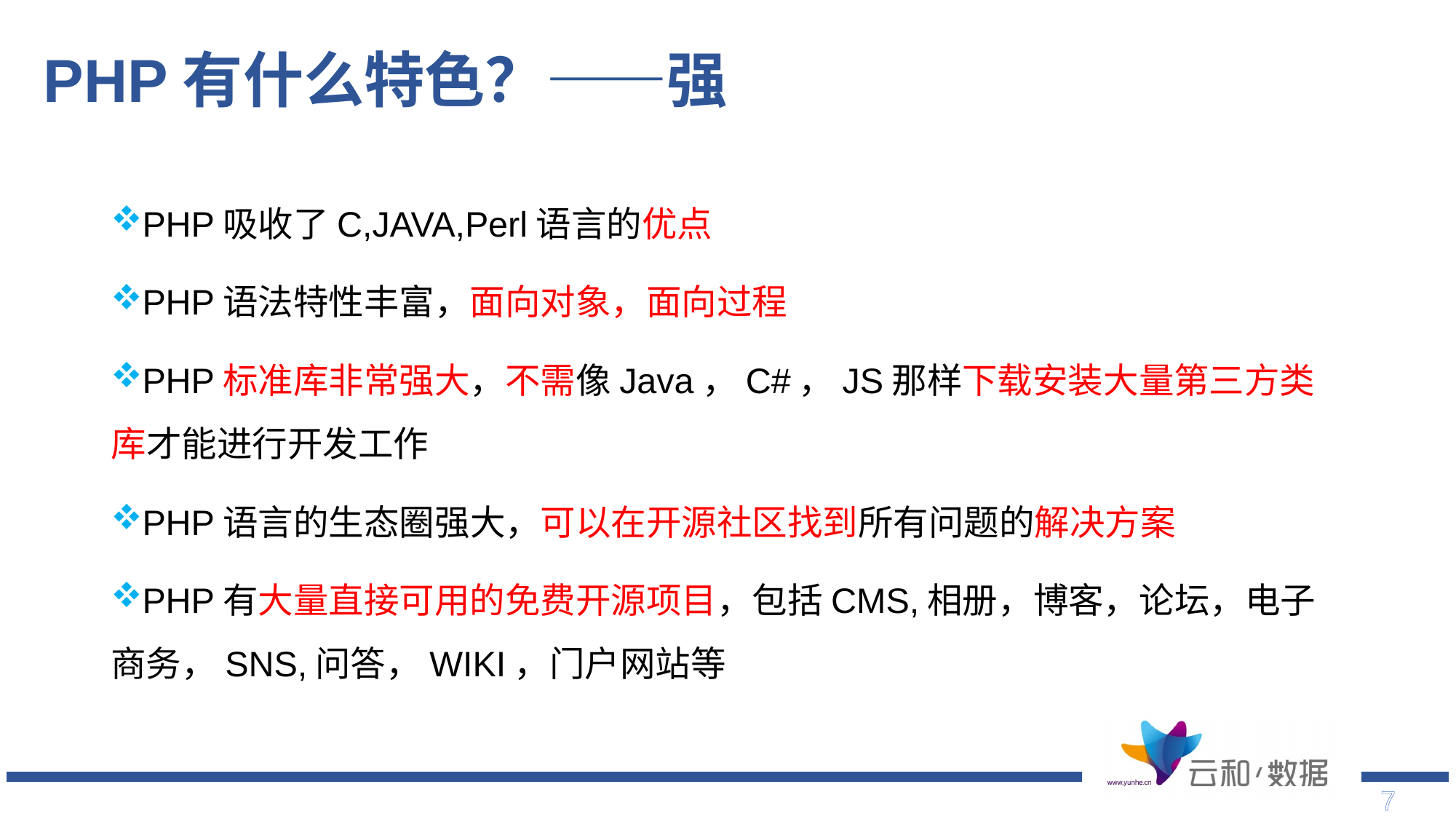

# PHP有什么特色？——强
PHP吸收了C,JAVA,Perl语言的优点
PHP语法特性丰富，面向对象，面向过程
PHP标准库非常强大，不需像Java，C#，JS那样下载安装大量第三方类库才能进行开发工作
PHP语言的生态圈强大，可以在开源社区找到所有问题的解决方案
PHP有大量直接可用的免费开源项目，包括CMS,相册，博客，论坛，电子商务，SNS,问答，WIKI，门户网站等